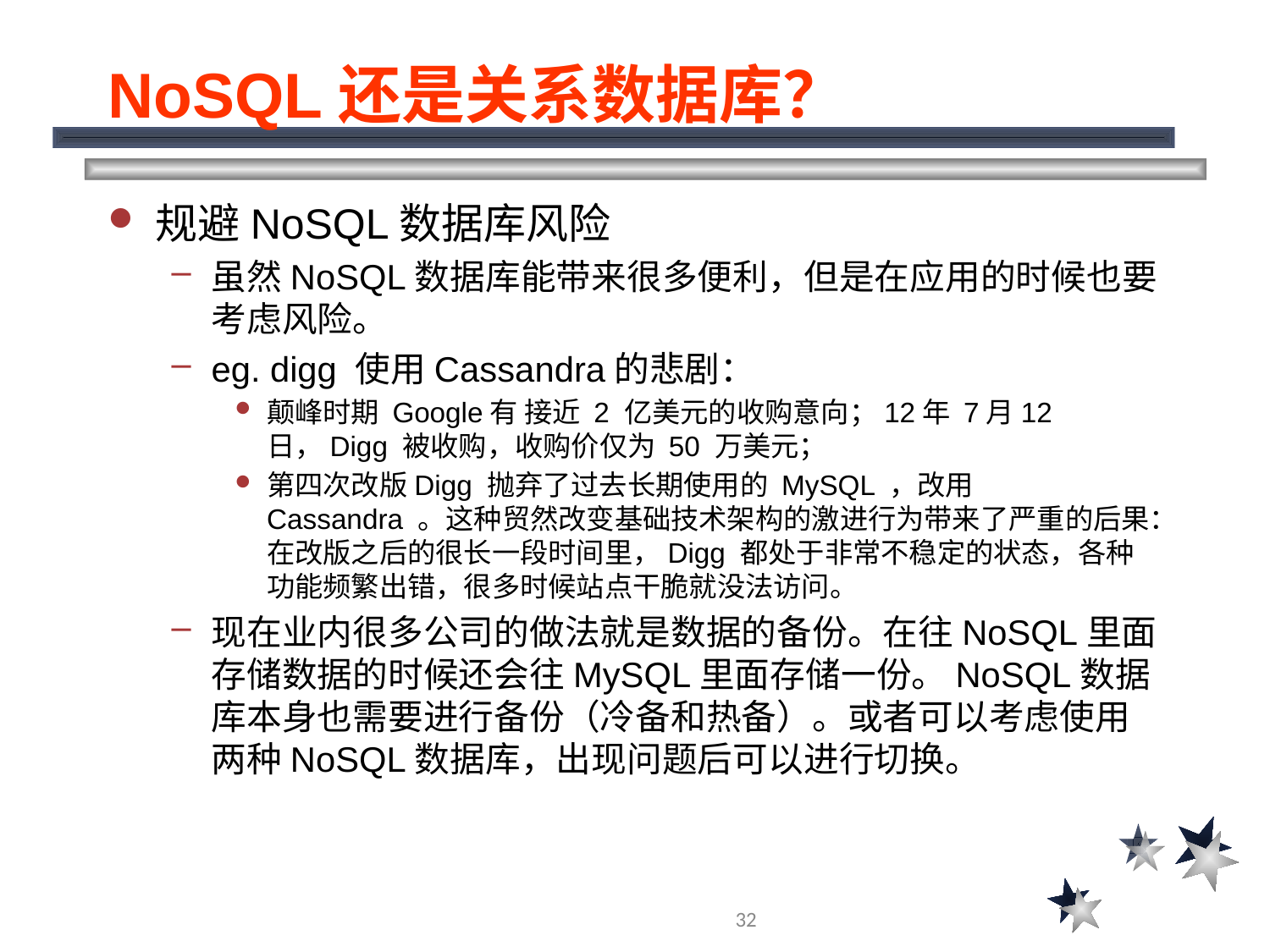

# NoSQL还是关系数据库？
规避NoSQL数据库风险
虽然NoSQL数据库能带来很多便利，但是在应用的时候也要考虑风险。
eg. digg 使用Cassandra的悲剧：
颠峰时期 Google有 接近 2 亿美元的收购意向；12年 7月12日，Digg 被收购，收购价仅为 50 万美元；
第四次改版Digg 抛弃了过去长期使用的 MySQL ，改用 Cassandra 。这种贸然改变基础技术架构的激进行为带来了严重的后果：在改版之后的很长一段时间里，Digg 都处于非常不稳定的状态，各种功能频繁出错，很多时候站点干脆就没法访问。
现在业内很多公司的做法就是数据的备份。在往NoSQL里面存储数据的时候还会往MySQL里面存储一份。NoSQL数据库本身也需要进行备份（冷备和热备）。或者可以考虑使用两种NoSQL数据库，出现问题后可以进行切换。
32